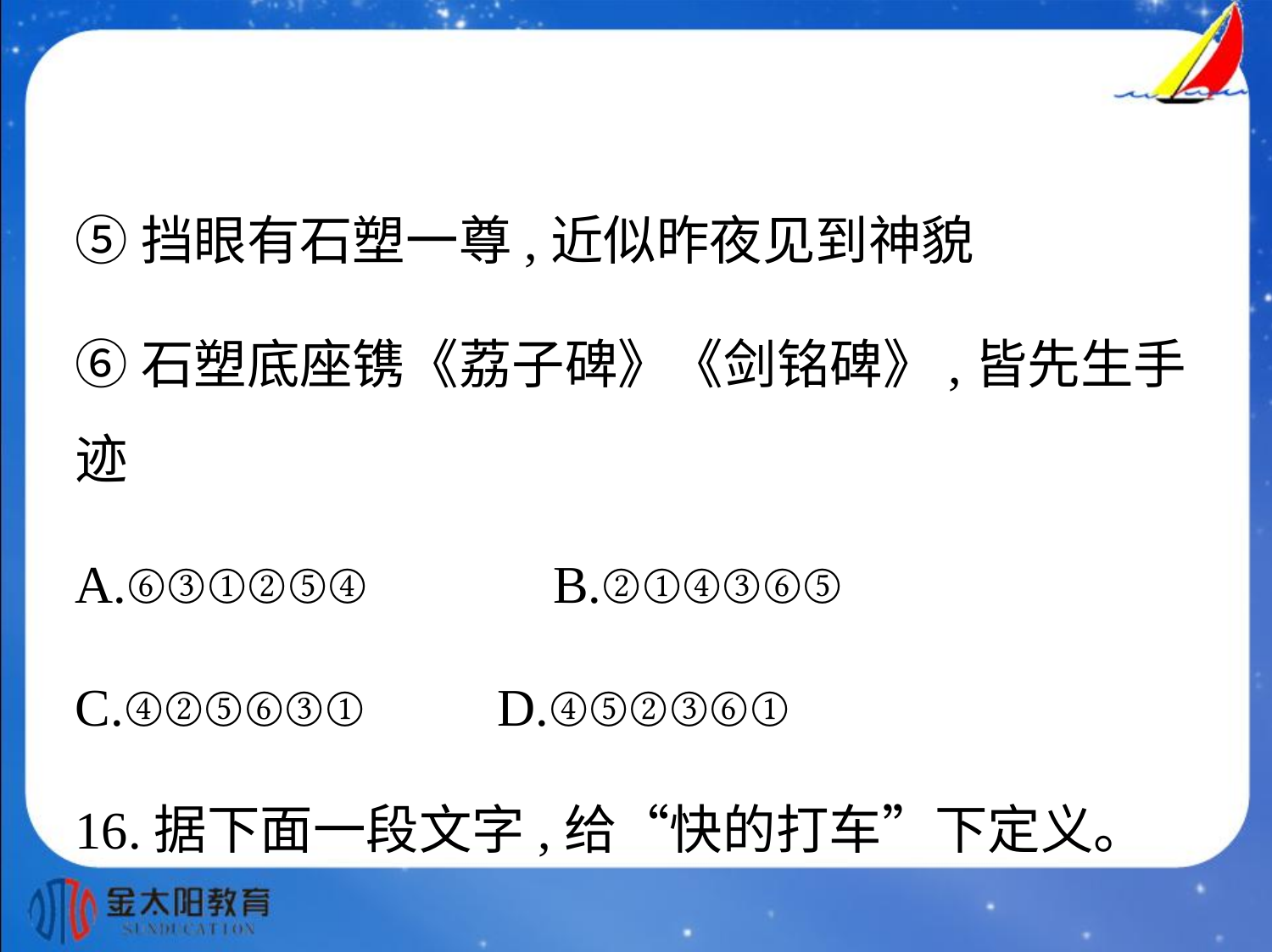

⑤挡眼有石塑一尊,近似昨夜见到神貌
⑥石塑底座镌《荔子碑》《剑铭碑》,皆先生手
迹
A.⑥③①②⑤④　　　B.②①④③⑥⑤
C.④②⑤⑥③①　　D.④⑤②③⑥①
16.据下面一段文字,给“快的打车”下定义。